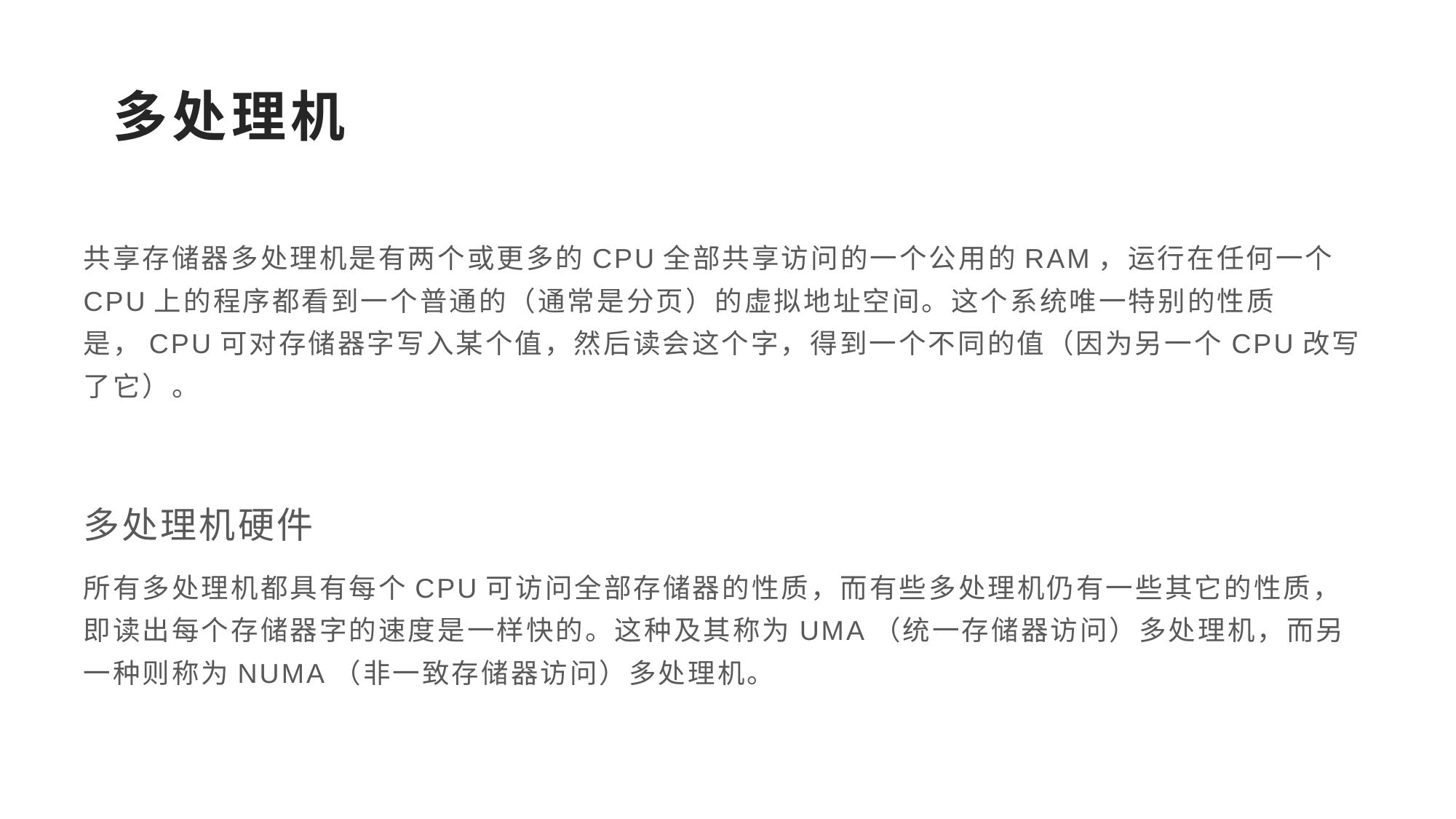

# 多处理机

共享存储器多处理机是有两个或更多的CPU全部共享访问的一个公用的RAM，运行在任何一个CPU上的程序都看到一个普通的（通常是分页）的虚拟地址空间。这个系统唯一特别的性质是，CPU可对存储器字写入某个值，然后读会这个字，得到一个不同的值（因为另一个CPU改写了它）。

多处理机硬件
所有多处理机都具有每个CPU可访问全部存储器的性质，而有些多处理机仍有一些其它的性质，即读出每个存储器字的速度是一样快的。这种及其称为UMA（统一存储器访问）多处理机，而另一种则称为NUMA（非一致存储器访问）多处理机。